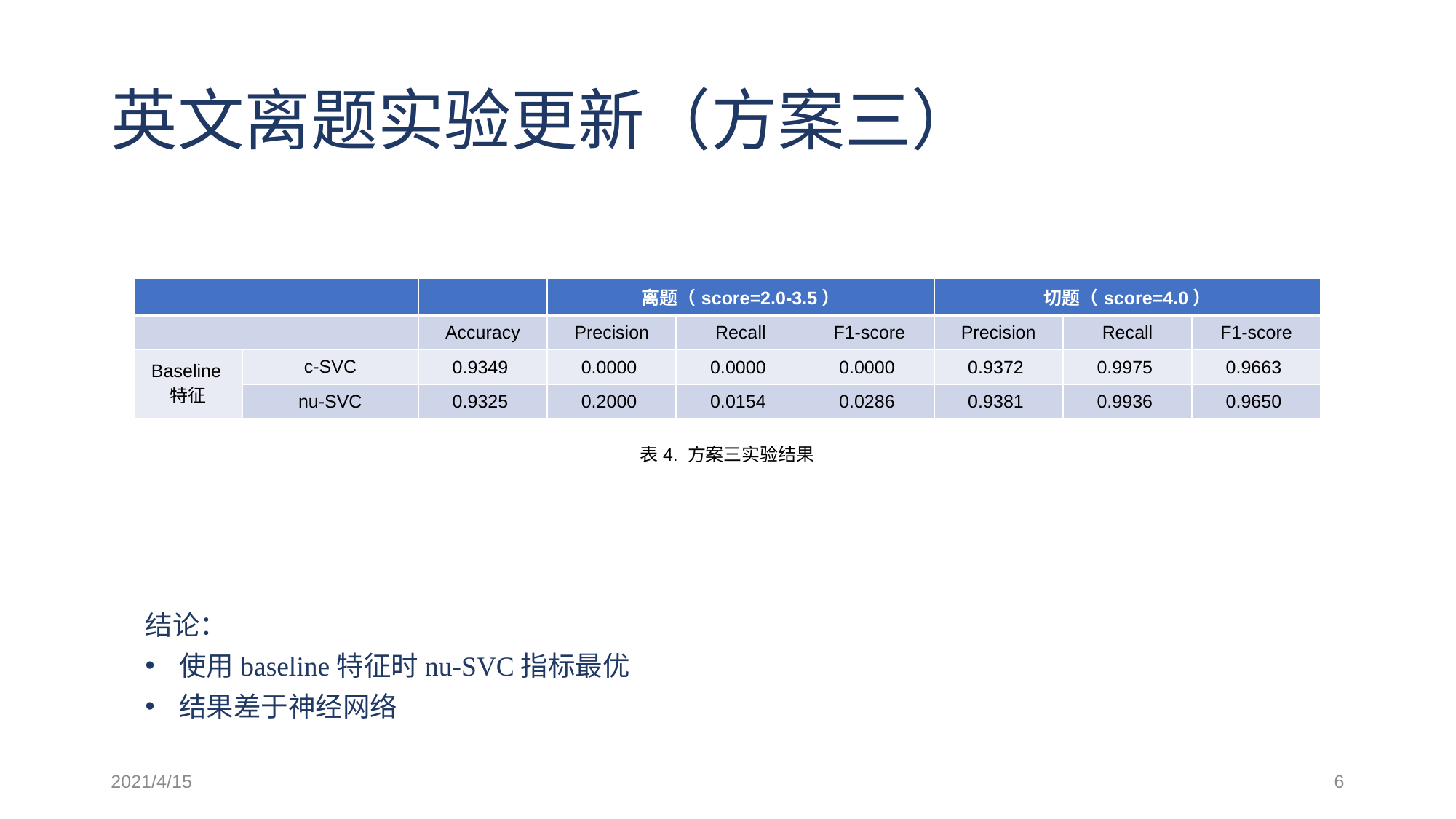

# 英文离题实验更新（方案三）
|  |  |  | 离题（score=2.0-3.5） |  |  | 切题（score=4.0） |  |  |
| --- | --- | --- | --- | --- | --- | --- | --- | --- |
|  |  | Accuracy | Precision | Recall | F1-score | Precision | Recall | F1-score |
| Baseline特征 | c-SVC | 0.9349 | 0.0000 | 0.0000 | 0.0000 | 0.9372 | 0.9975 | 0.9663 |
|  | nu-SVC | 0.9325 | 0.2000 | 0.0154 | 0.0286 | 0.9381 | 0.9936 | 0.9650 |
表4. 方案三实验结果
结论：
使用baseline特征时nu-SVC指标最优
结果差于神经网络
2021/4/15
6